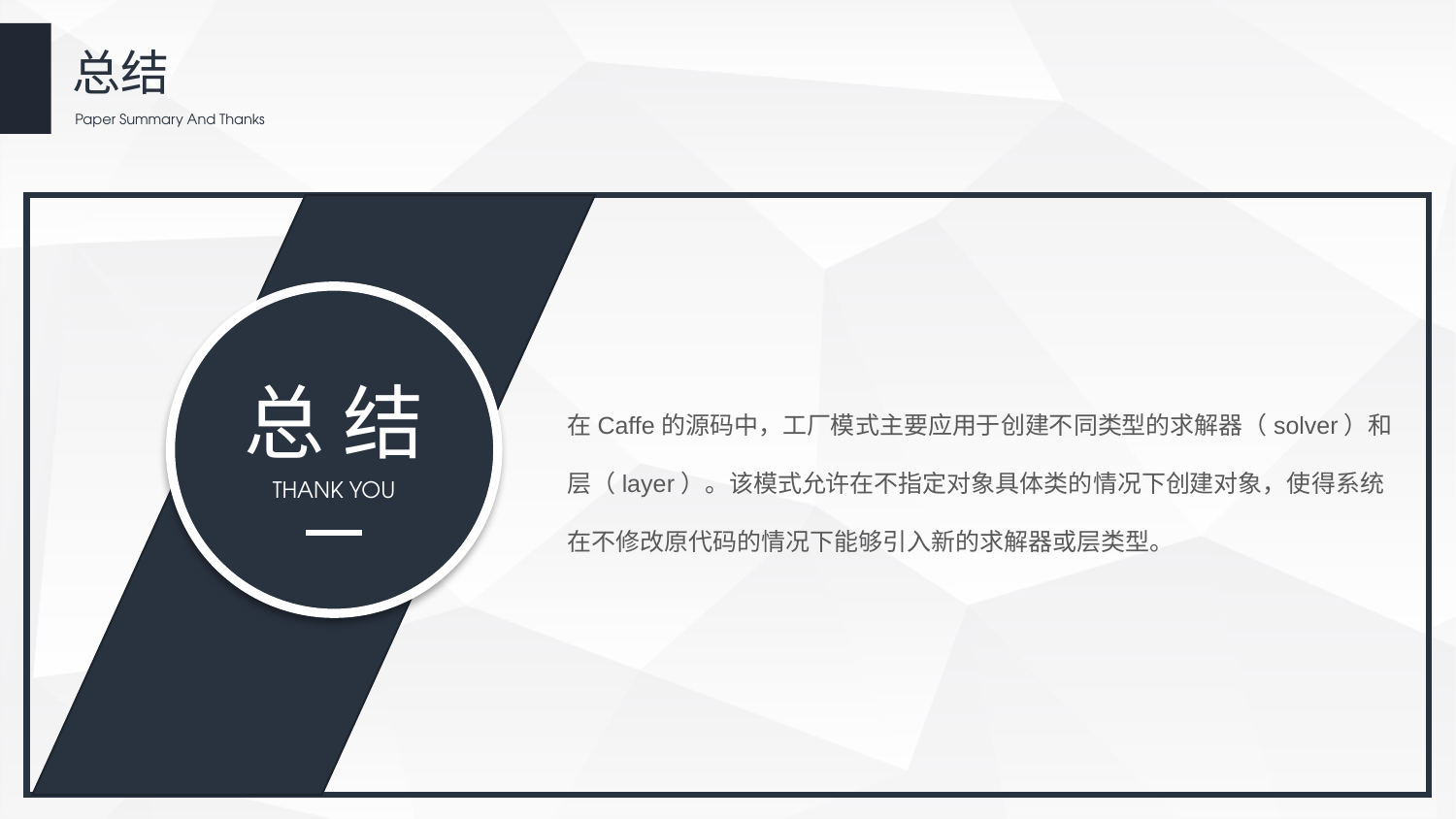

总结
Paper Summary And Thanks

总 结
在Caffe的源码中，工厂模式主要应用于创建不同类型的求解器（solver）和层（layer）。该模式允许在不指定对象具体类的情况下创建对象，使得系统在不修改原代码的情况下能够引入新的求解器或层类型。
THANK YOU